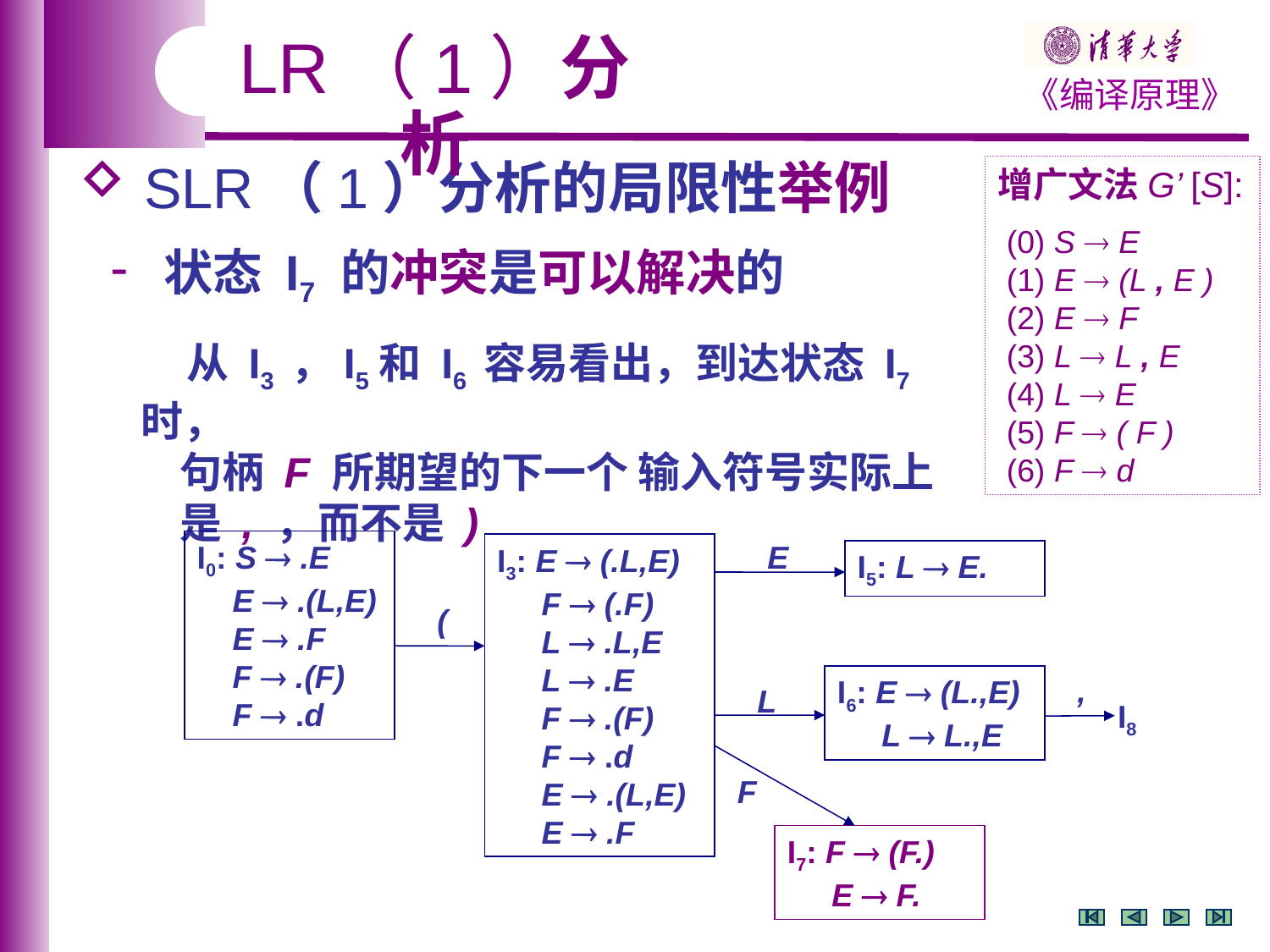

LR（1）分析
 SLR（1）分析的局限性举例

 状态 I7 的冲突是可以解决的

   从 I3 ，I5和 I6 容易看出，到达状态 I7 时，
   句柄 F 所期望的下一个 输入符号实际上
   是 , ，而不是 )
增广文法G’ [S]:

 (0) S → E
 (1) E → (L , E )
 (2) E → F
 (3) L → L , E
 (4) L → E
 (5) F → ( F )
 (6) F → d
I0: S → .E
    E → .(L,E)
    E → .F
    F → .(F)
    F → .d
E
I3: E → (.L,E)
     F → (.F)
     L → .L,E
     L → .E
     F → .(F)
     F → .d
     E → .(L,E)
     E → .F
I5: L → E.

(

,
I6: E → (L.,E)
     L → L.,E
L
I8

F
I7: F → (F.)
     E → F.